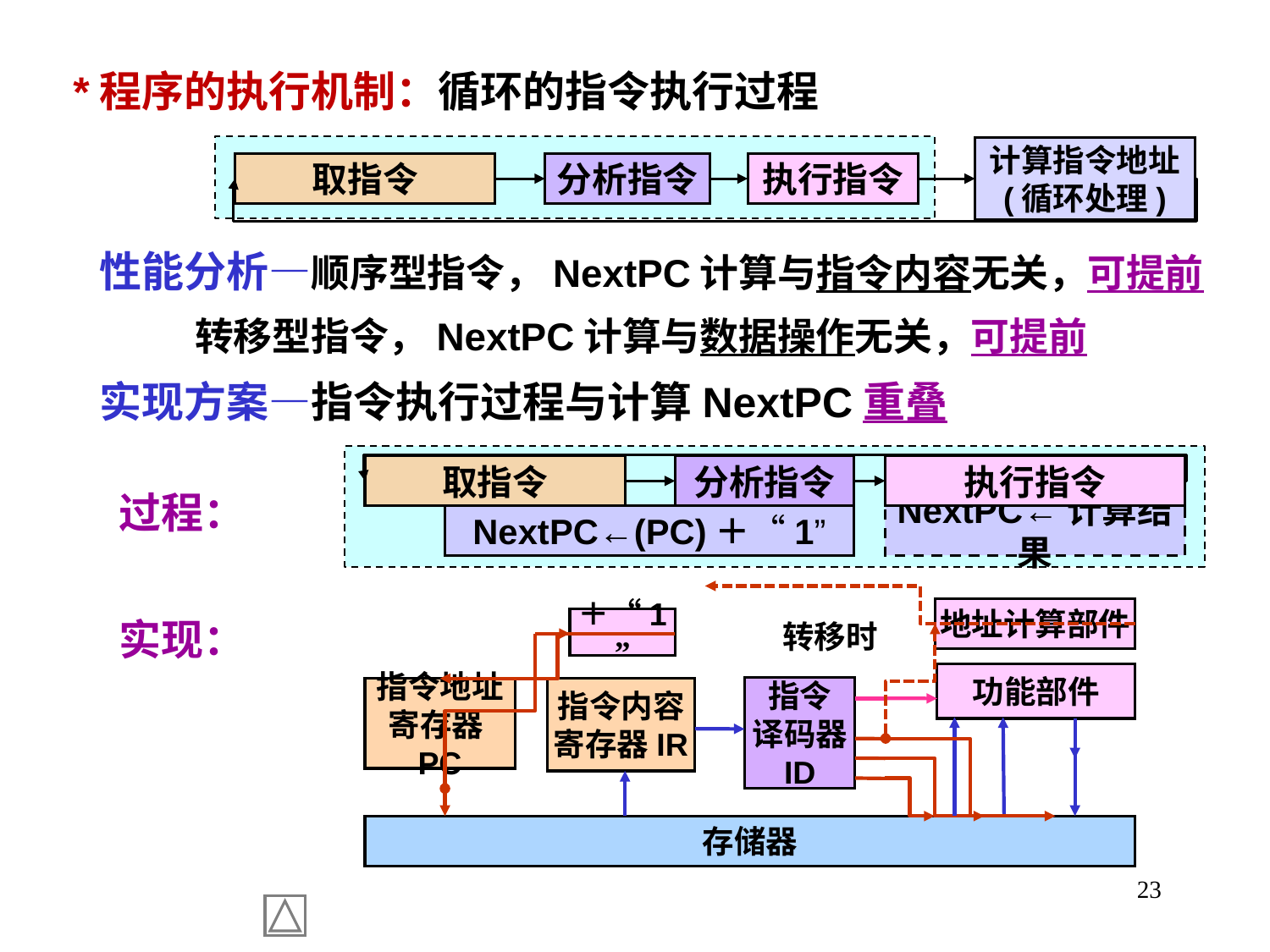

*程序的执行机制：循环的指令执行过程

计算指令地址
(循环处理)
取指令
分析指令
执行指令
      性能分析—顺序型指令，NextPC计算与指令内容无关，可提前
                转移型指令，NextPC计算与数据操作无关，可提前
      实现方案—指令执行过程与计算NextPC重叠

        过程：

        实现：

取指令
分析指令
执行指令
NextPC←(PC)＋“1”
NextPC←计算结果
转移时
地址计算部件
＋“1”
功能部件
指令
译码器
ID
指令地址寄存器PC
指令内容寄存器IR
存储器
23